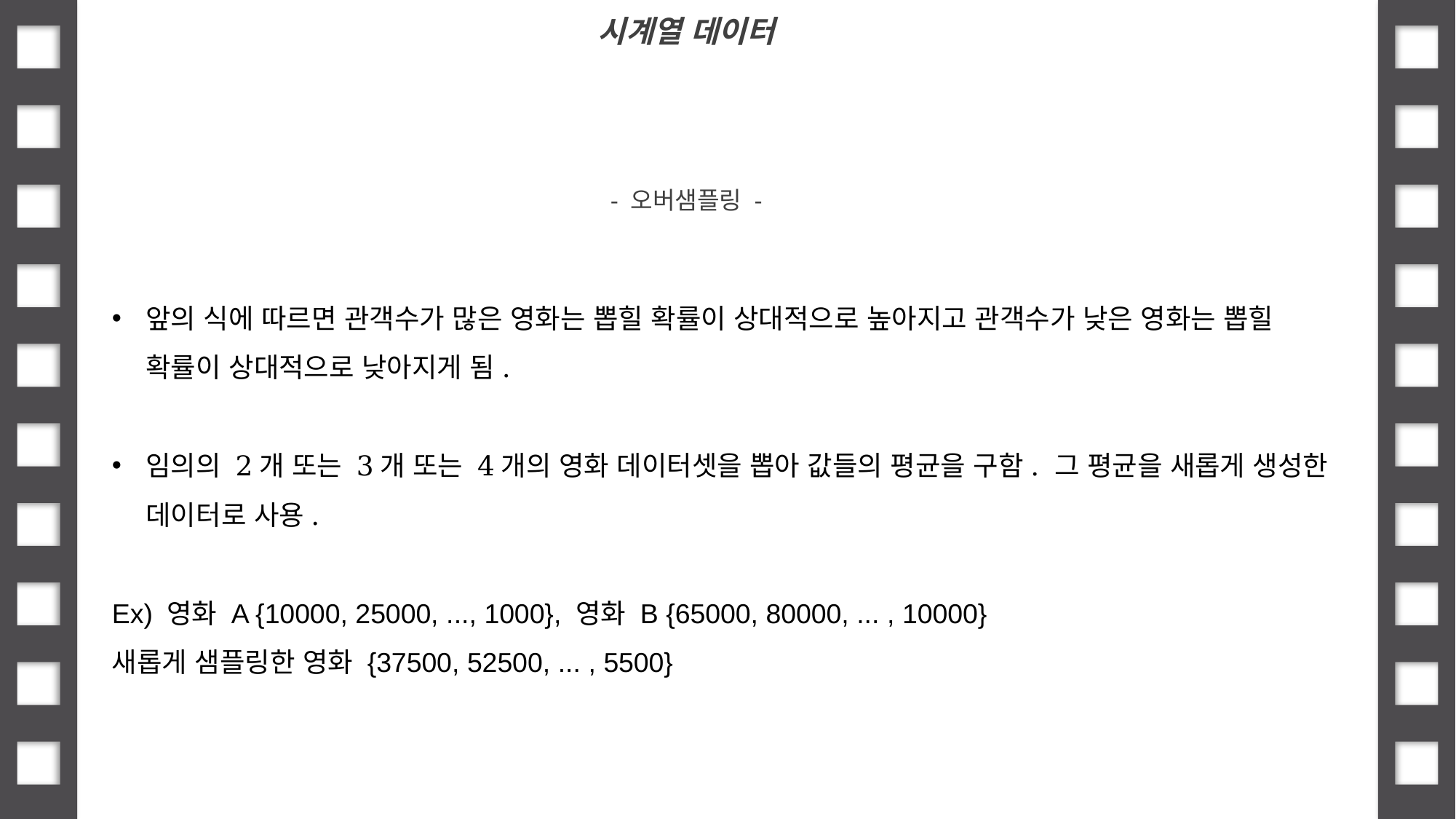

시계열 데이터

- 오버샘플링 -
앞의 식에 따르면 관객수가 많은 영화는 뽑힐 확률이 상대적으로 높아지고 관객수가 낮은 영화는 뽑힐 확률이 상대적으로 낮아지게 됨.

임의의 2개 또는 3개 또는 4개의 영화 데이터셋을 뽑아 값들의 평균을 구함. 그 평균을 새롭게 생성한 데이터로 사용.

Ex) 영화 A {10000, 25000, ..., 1000}, 영화 B {65000, 80000, ... , 10000}
새롭게 샘플링한 영화 {37500, 52500, ... , 5500}